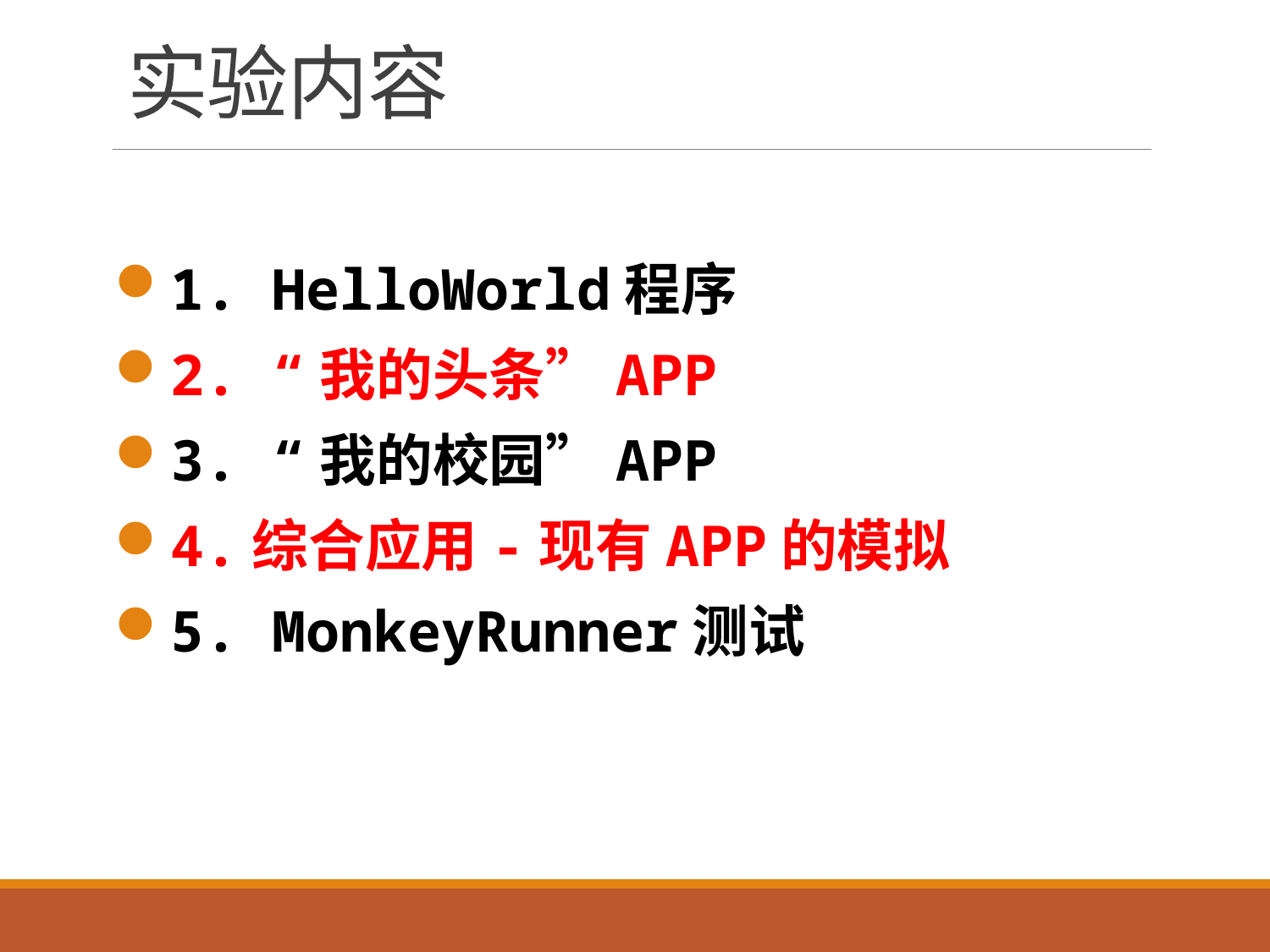

# 实验内容

1. HelloWorld程序
2. “我的头条”APP
3. “我的校园”APP
4.综合应用-现有APP的模拟
5. MonkeyRunner测试